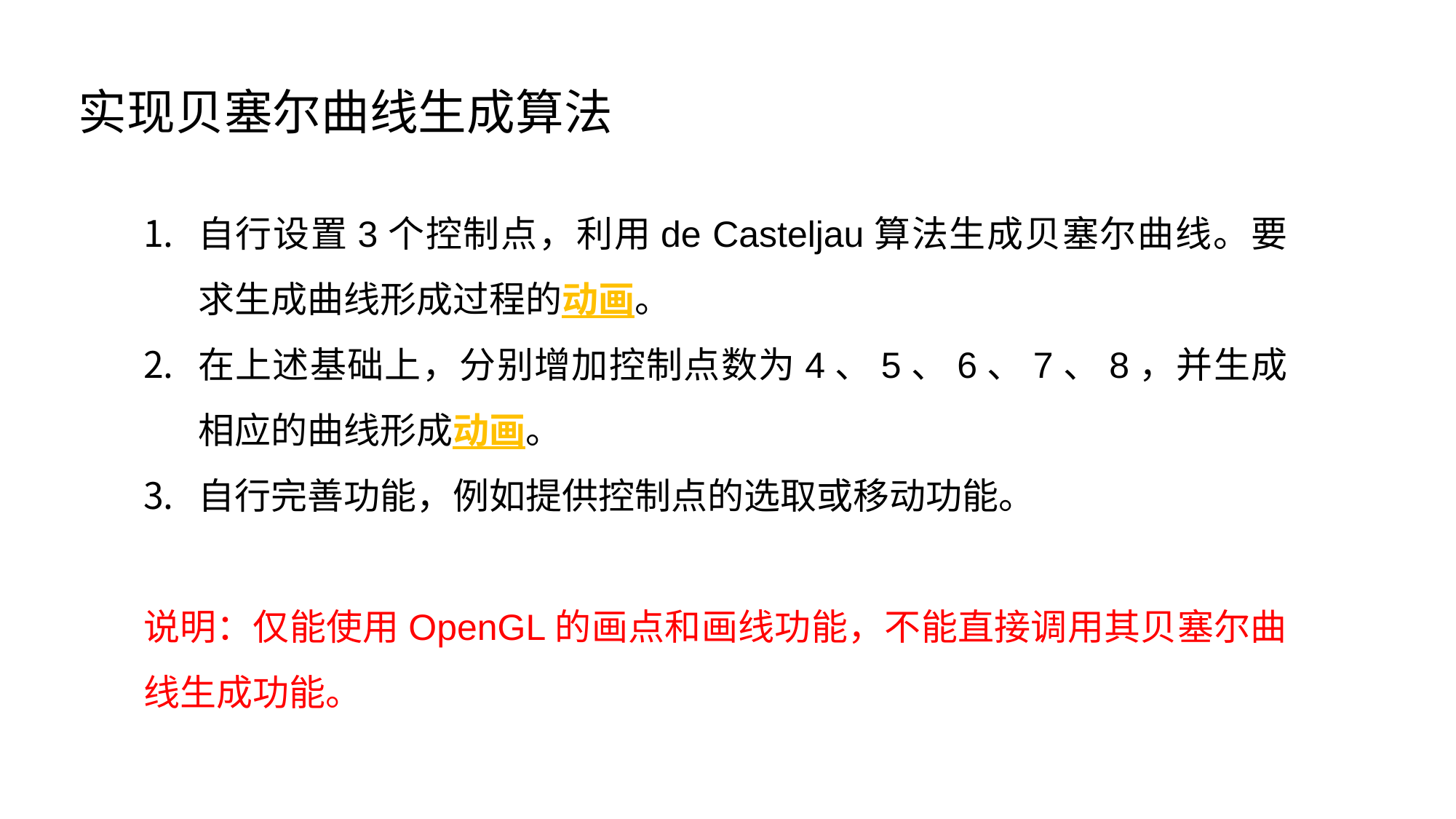

实现贝塞尔曲线生成算法
自行设置3个控制点，利用de Casteljau算法生成贝塞尔曲线。要求生成曲线形成过程的动画。
在上述基础上，分别增加控制点数为4、5、6、7、8，并生成相应的曲线形成动画。
自行完善功能，例如提供控制点的选取或移动功能。

说明：仅能使用OpenGL的画点和画线功能，不能直接调用其贝塞尔曲线生成功能。